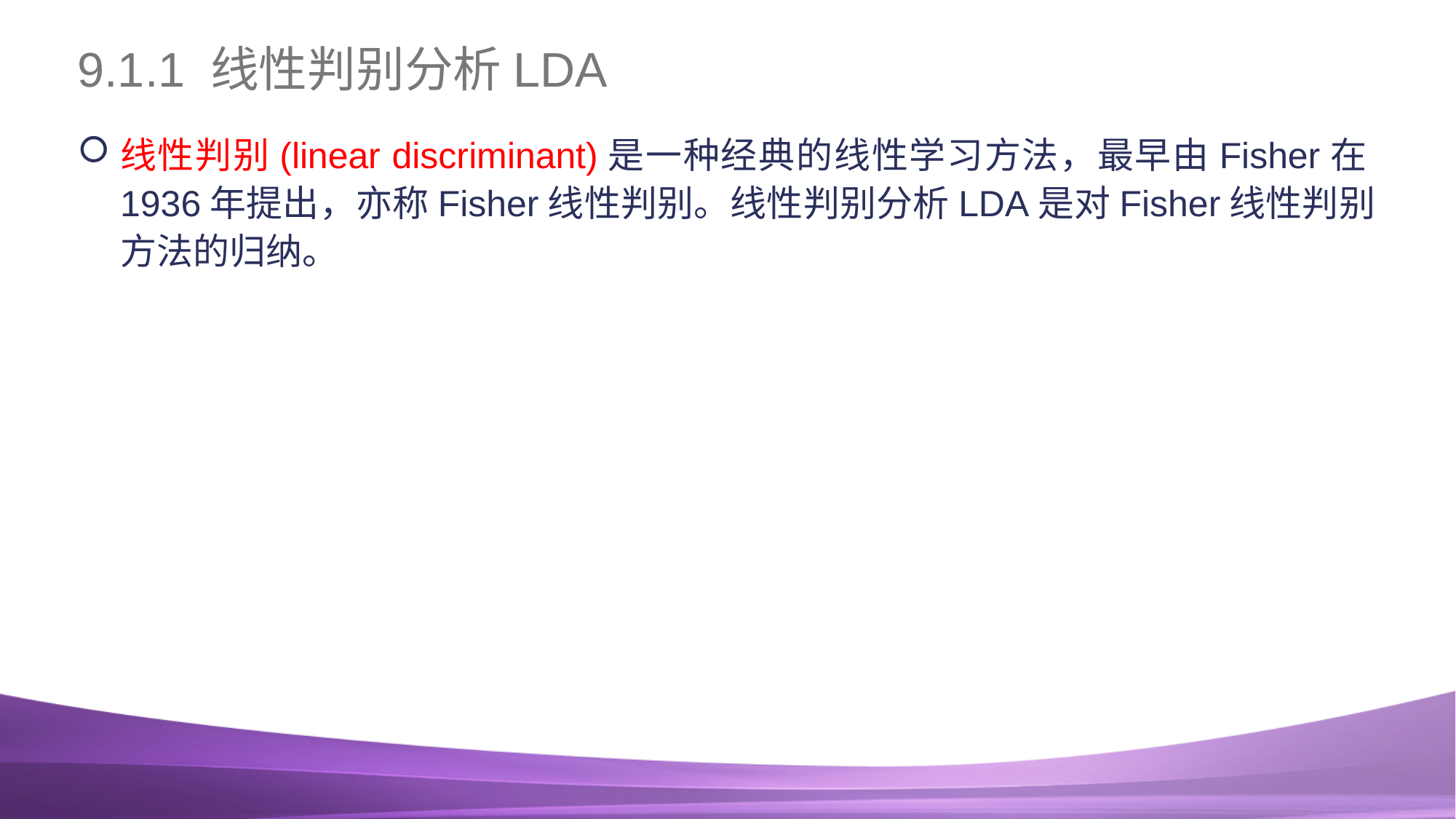

# 9.1.1 线性判别分析LDA
线性判别(linear discriminant)是一种经典的线性学习方法，最早由Fisher在1936年提出，亦称Fisher线性判别。线性判别分析LDA是对Fisher线性判别方法的归纳。